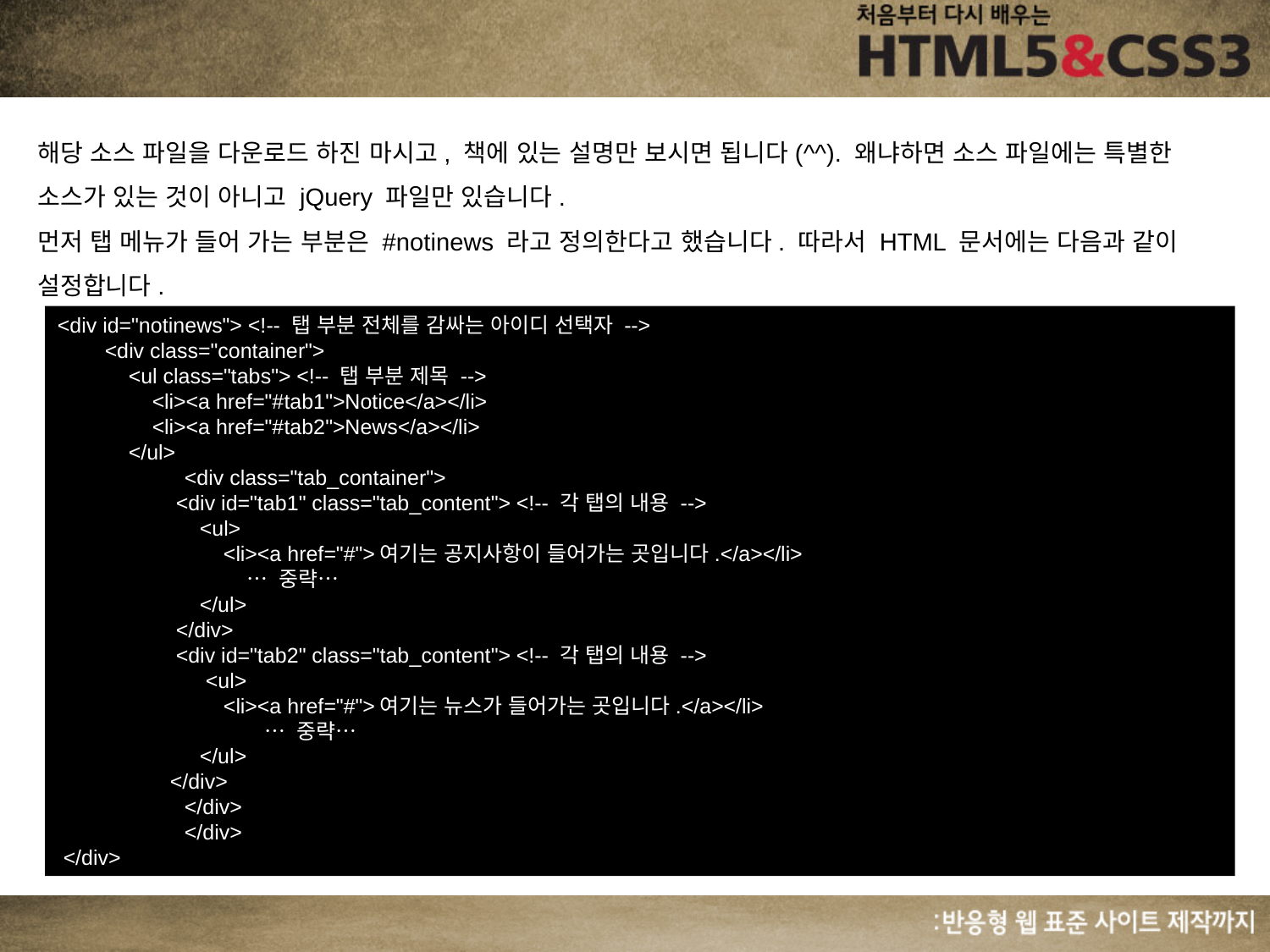

해당 소스 파일을 다운로드 하진 마시고, 책에 있는 설명만 보시면 됩니다(^^). 왜냐하면 소스 파일에는 특별한 소스가 있는 것이 아니고 jQuery 파일만 있습니다.
먼저 탭 메뉴가 들어 가는 부분은 #notinews 라고 정의한다고 했습니다. 따라서 HTML 문서에는 다음과 같이 설정합니다.

<div id="notinews"> <!-- 탭 부분 전체를 감싸는 아이디 선택자 -->
        <div class="container">
            <ul class="tabs"> <!-- 탭 부분 제목 -->
                <li><a href="#tab1">Notice</a></li>
                <li><a href="#tab2">News</a></li>
            </ul>
            	<div class="tab_container">
                    <div id="tab1" class="tab_content"> <!-- 각 탭의 내용 -->
                        <ul>
                            <li><a href="#">여기는 공지사항이 들어가는 곳입니다.</a></li>
                                … 중략…
                        </ul>
                    </div>
                    <div id="tab2" class="tab_content"> <!-- 각 탭의 내용 -->
                         <ul>
                            <li><a href="#">여기는 뉴스가 들어가는 곳입니다.</a></li>
                                   … 중략…
                        </ul>
                   </div>
            	</div>
       	</div>
 </div>